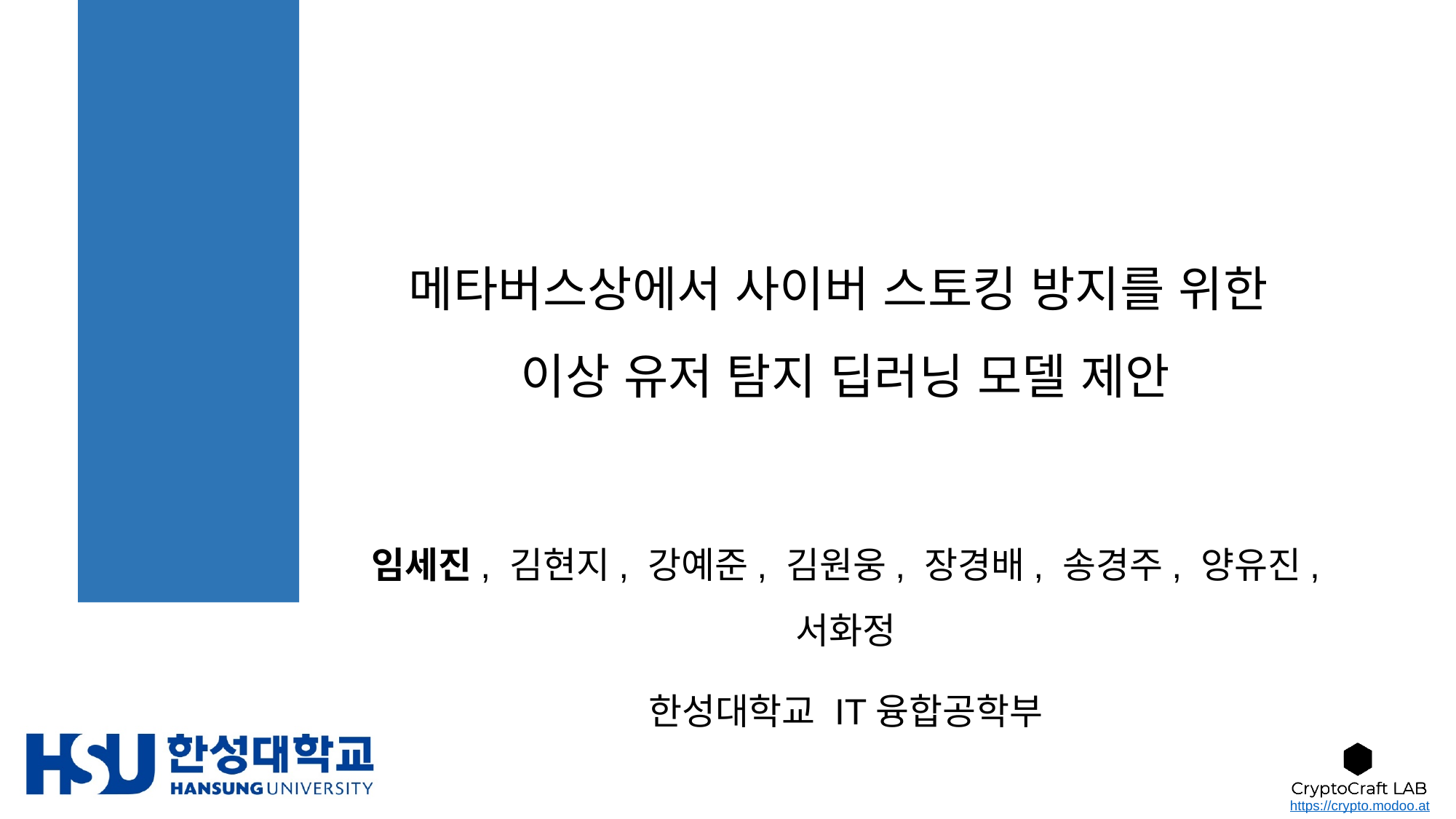

# 메타버스상에서 사이버 스토킹 방지를 위한 이상 유저 탐지 딥러닝 모델 제안
임세진, 김현지, 강예준, 김원웅, 장경배, 송경주, 양유진, 서화정
한성대학교 IT융합공학부